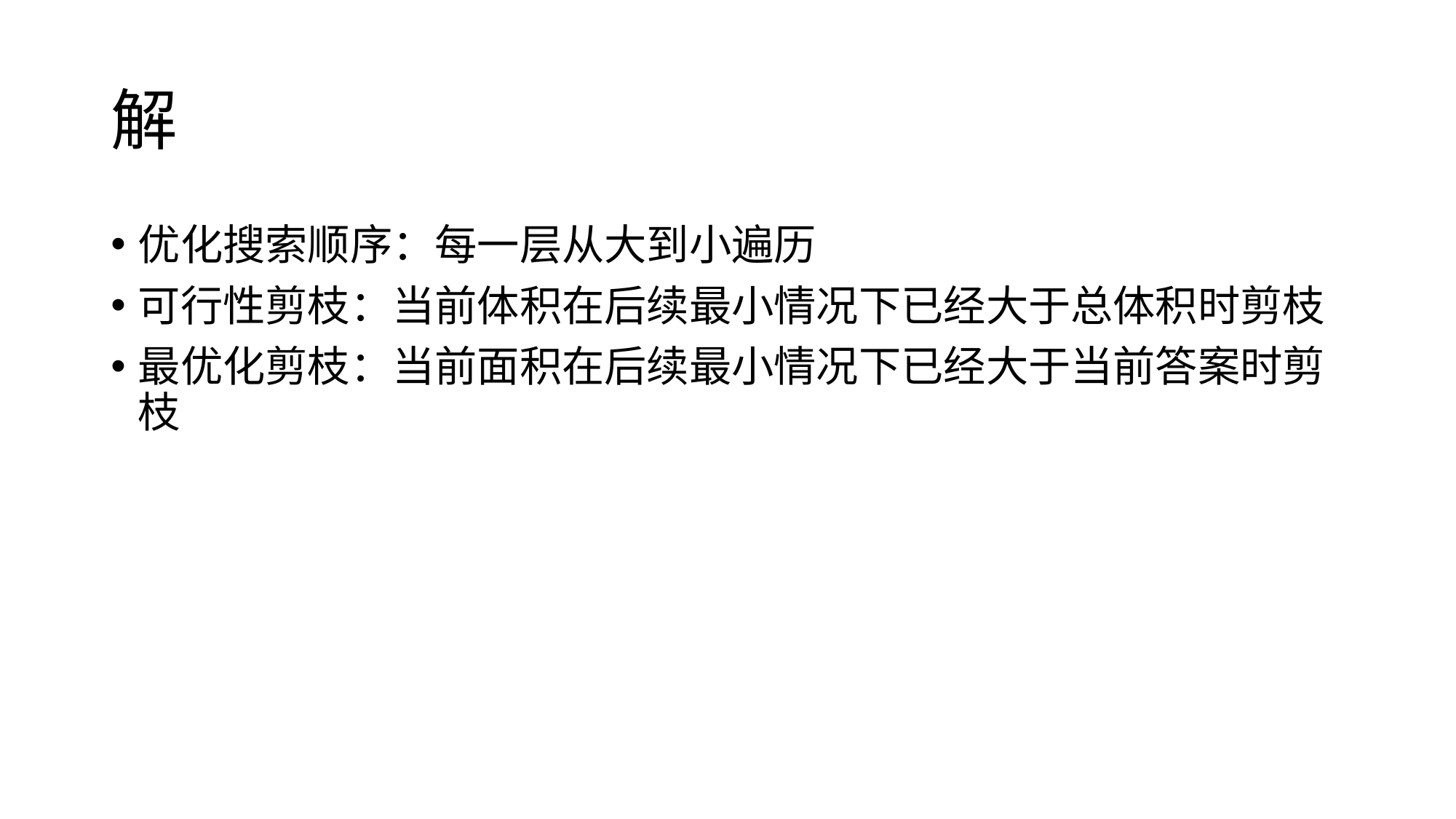

# 解
优化搜索顺序：每一层从大到小遍历
可行性剪枝：当前体积在后续最小情况下已经大于总体积时剪枝
最优化剪枝：当前面积在后续最小情况下已经大于当前答案时剪枝